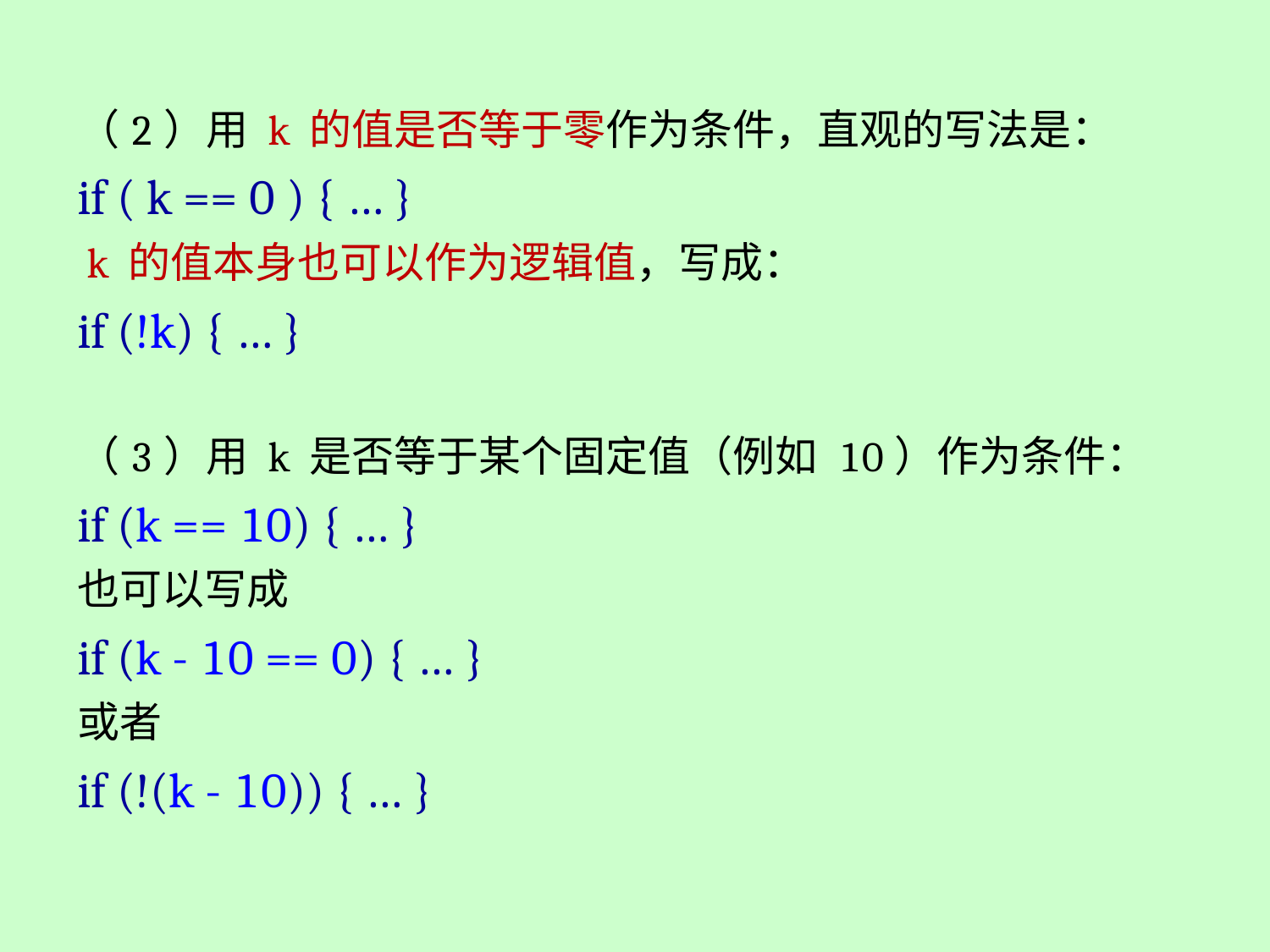

（2）用 k 的值是否等于零作为条件，直观的写法是：
if ( k == 0 ) { … }
 k 的值本身也可以作为逻辑值，写成：
if (!k) { … }

（3）用 k 是否等于某个固定值（例如 10）作为条件：
if (k == 10) { … }
也可以写成
if (k - 10 == 0) { … }
或者
if (!(k - 10)) { … }
32